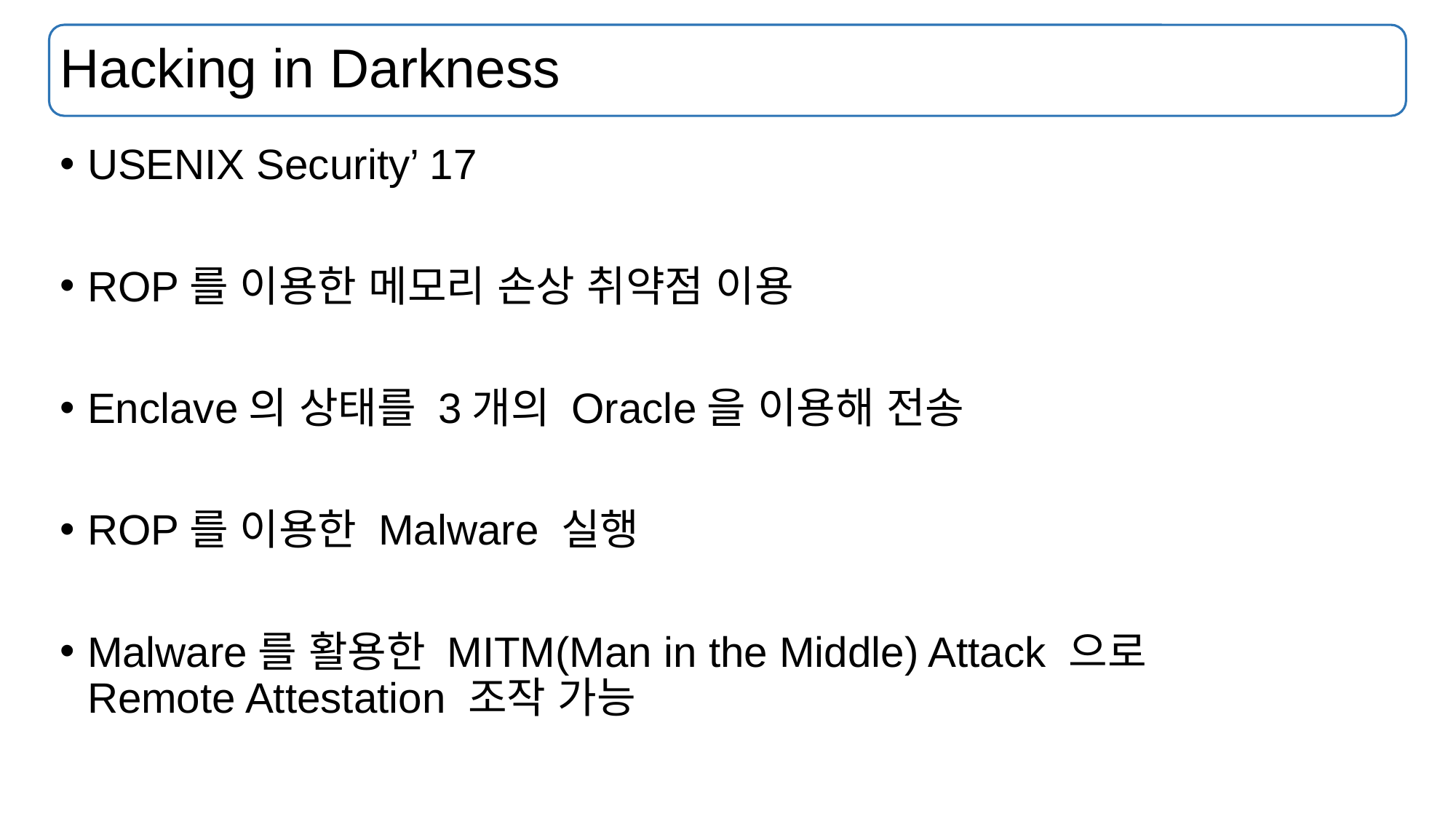

# Hacking in Darkness
USENIX Security’ 17

ROP를 이용한 메모리 손상 취약점 이용

Enclave의 상태를 3개의 Oracle을 이용해 전송

ROP를 이용한 Malware 실행

Malware를 활용한 MITM(Man in the Middle) Attack 으로           Remote Attestation 조작 가능